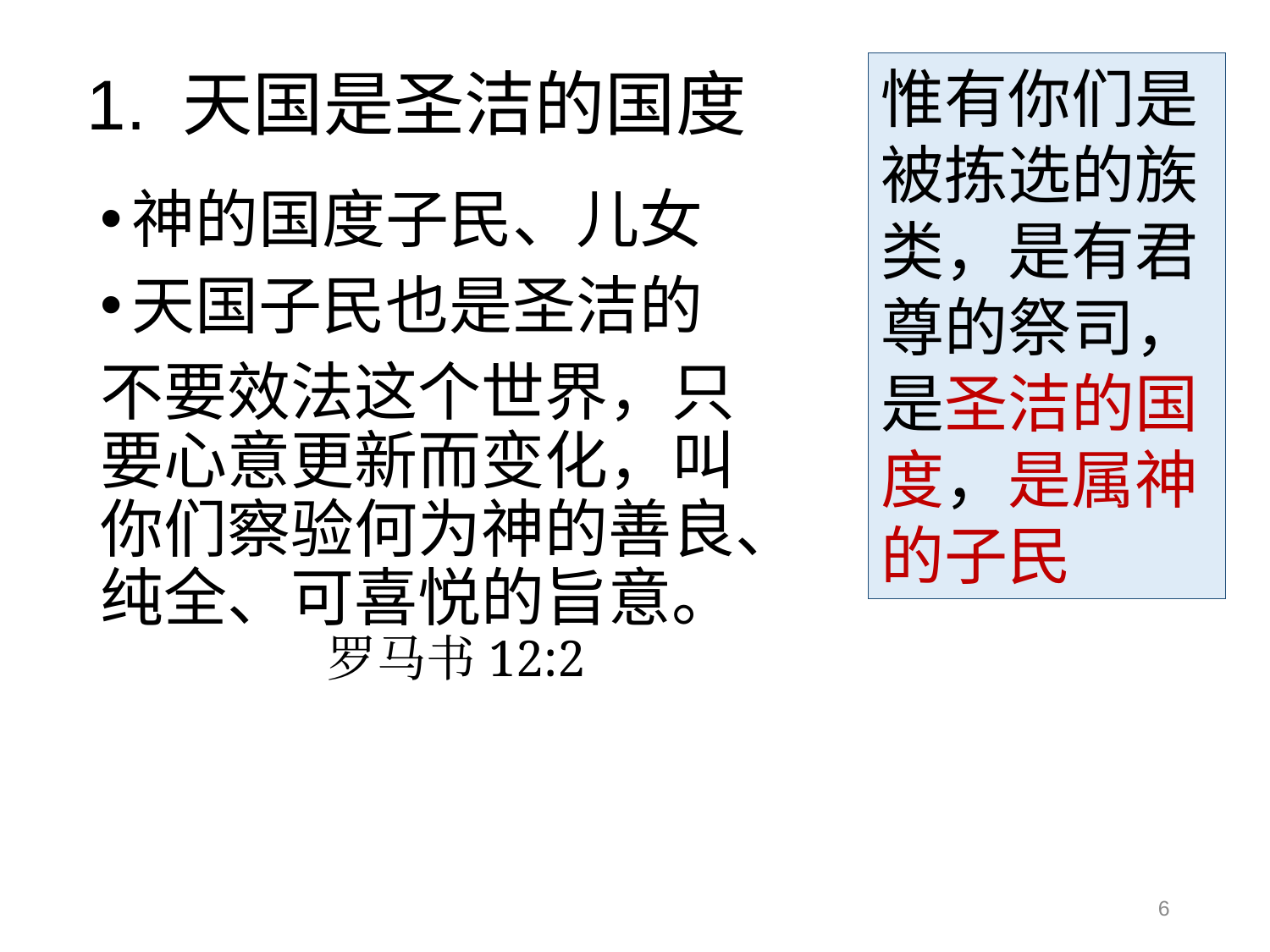

# 1. 天国是圣洁的国度
惟有你们是被拣选的族类，是有君尊的祭司，是圣洁的国度，是属神的子民
神的国度子民、儿女
天国子民也是圣洁的
不要效法这个世界，只
要心意更新而变化，叫
你们察验何为神的善良、
纯全、可喜悦的旨意。
                  罗马书12:2

6